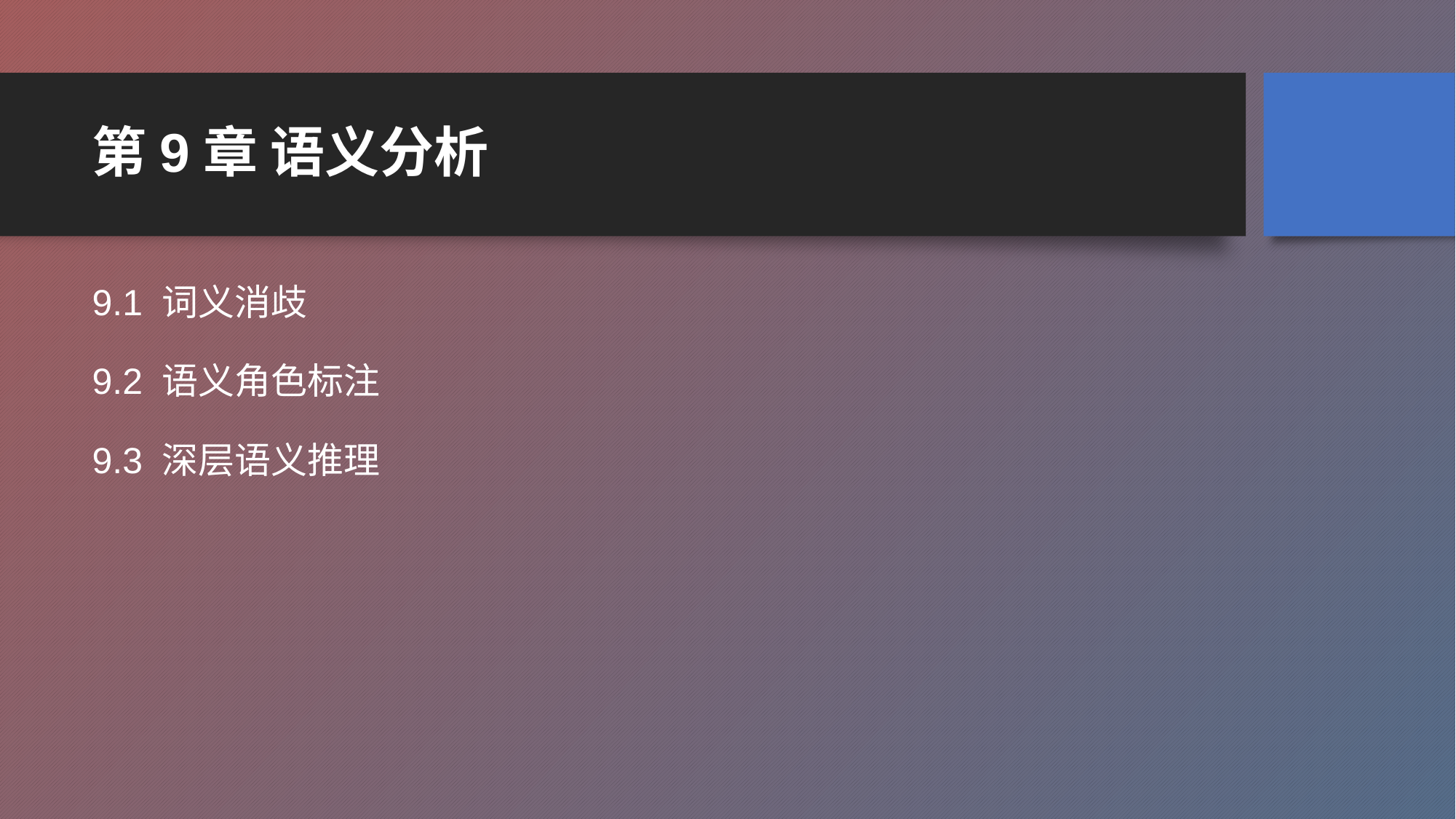

# 第9章 语义分析
9.1 词义消歧
9.2 语义角色标注
9.3 深层语义推理